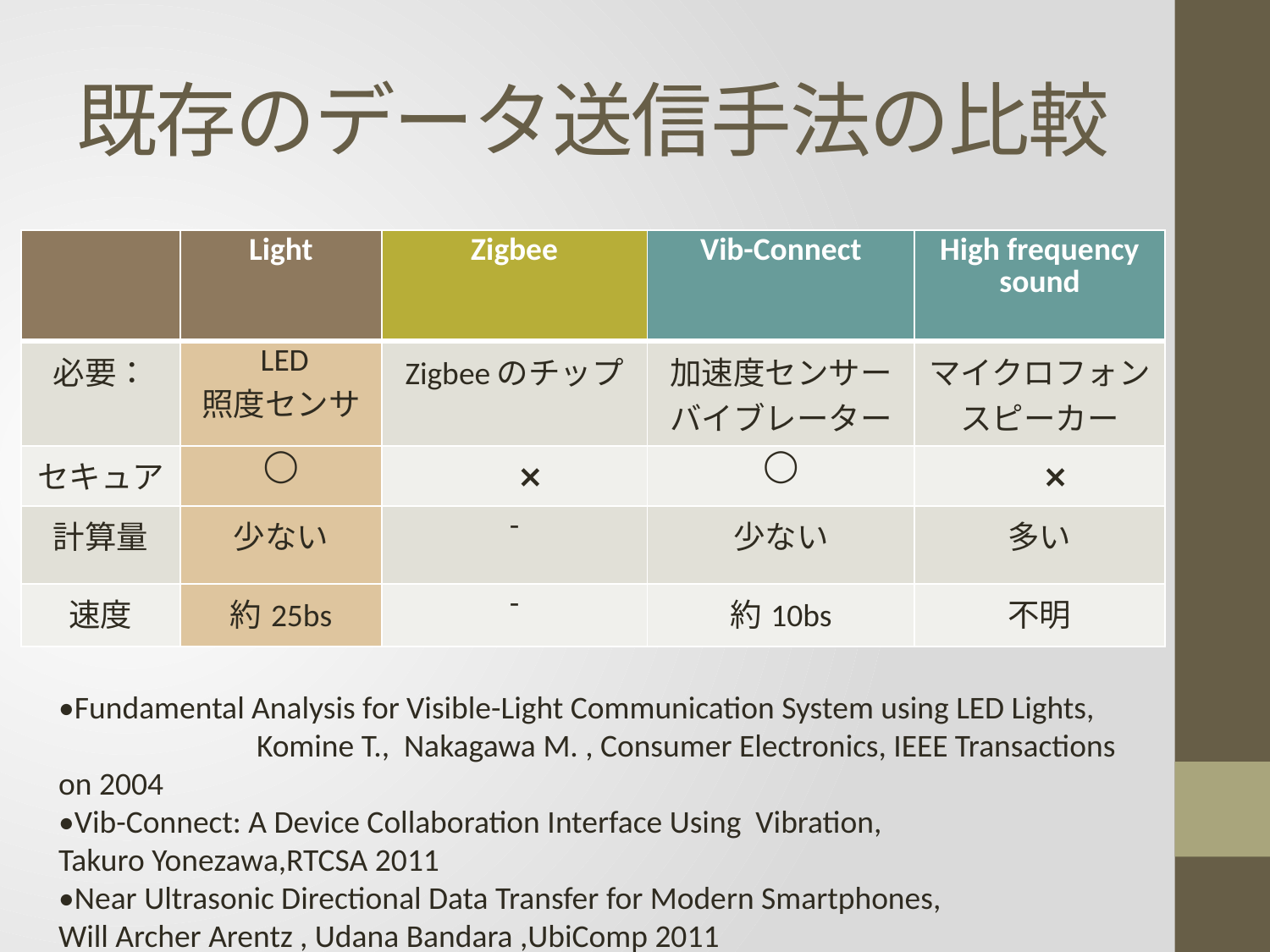

# 既存のデータ送信手法の比較
|  | Light | Zigbee | Vib-Connect | High frequency sound |
| --- | --- | --- | --- | --- |
| 必要： | LED 照度センサ | Zigbeeのチップ | 加速度センサー バイブレーター | マイクロフォン スピーカー |
| セキュア | ◯ | ❌ | ◯ | ❌ |
| 計算量 | 少ない | - | 少ない | 多い |
| 速度 | 約25bs | - | 約10bs | 不明 |
•Fundamental Analysis for Visible-Light Communication System using LED Lights, 　　　　　　　Komine T.,  Nakagawa M. , Consumer Electronics, IEEE Transactions on 2004
•Vib-Connect: A Device Collaboration Interface Using  Vibration,
Takuro Yonezawa,RTCSA 2011
•Near Ultrasonic Directional Data Transfer for Modern Smartphones,
Will Archer Arentz , Udana Bandara ,UbiComp 2011